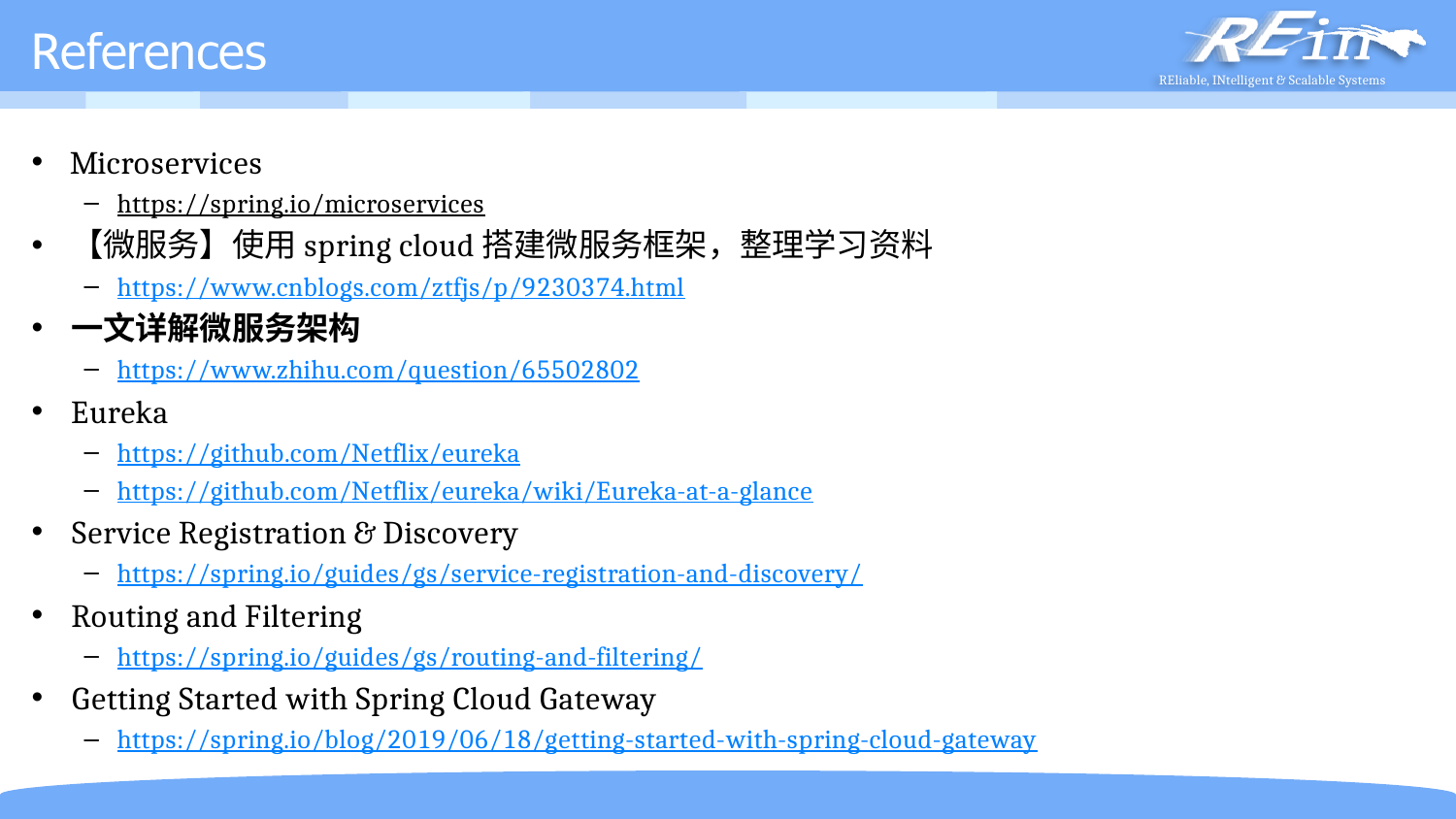

# References
Microservices
https://spring.io/microservices
【微服务】使用spring cloud搭建微服务框架，整理学习资料
https://www.cnblogs.com/ztfjs/p/9230374.html
一文详解微服务架构
https://www.zhihu.com/question/65502802
Eureka
https://github.com/Netflix/eureka
https://github.com/Netflix/eureka/wiki/Eureka-at-a-glance
Service Registration & Discovery
https://spring.io/guides/gs/service-registration-and-discovery/
Routing and Filtering
https://spring.io/guides/gs/routing-and-filtering/
Getting Started with Spring Cloud Gateway
https://spring.io/blog/2019/06/18/getting-started-with-spring-cloud-gateway
66